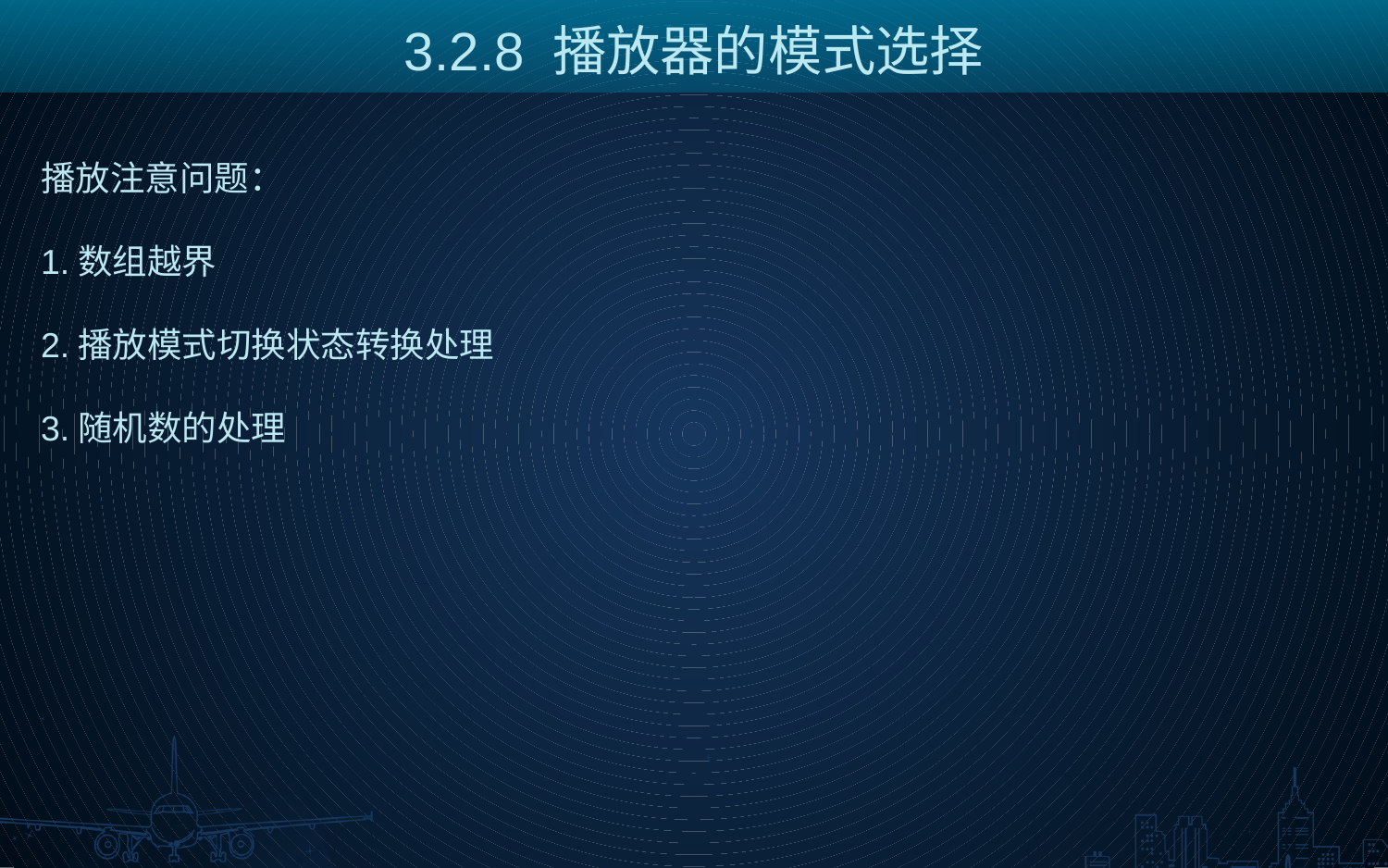

3.2.8 播放器的模式选择
播放注意问题：

1.数组越界

2.播放模式切换状态转换处理

3.随机数的处理